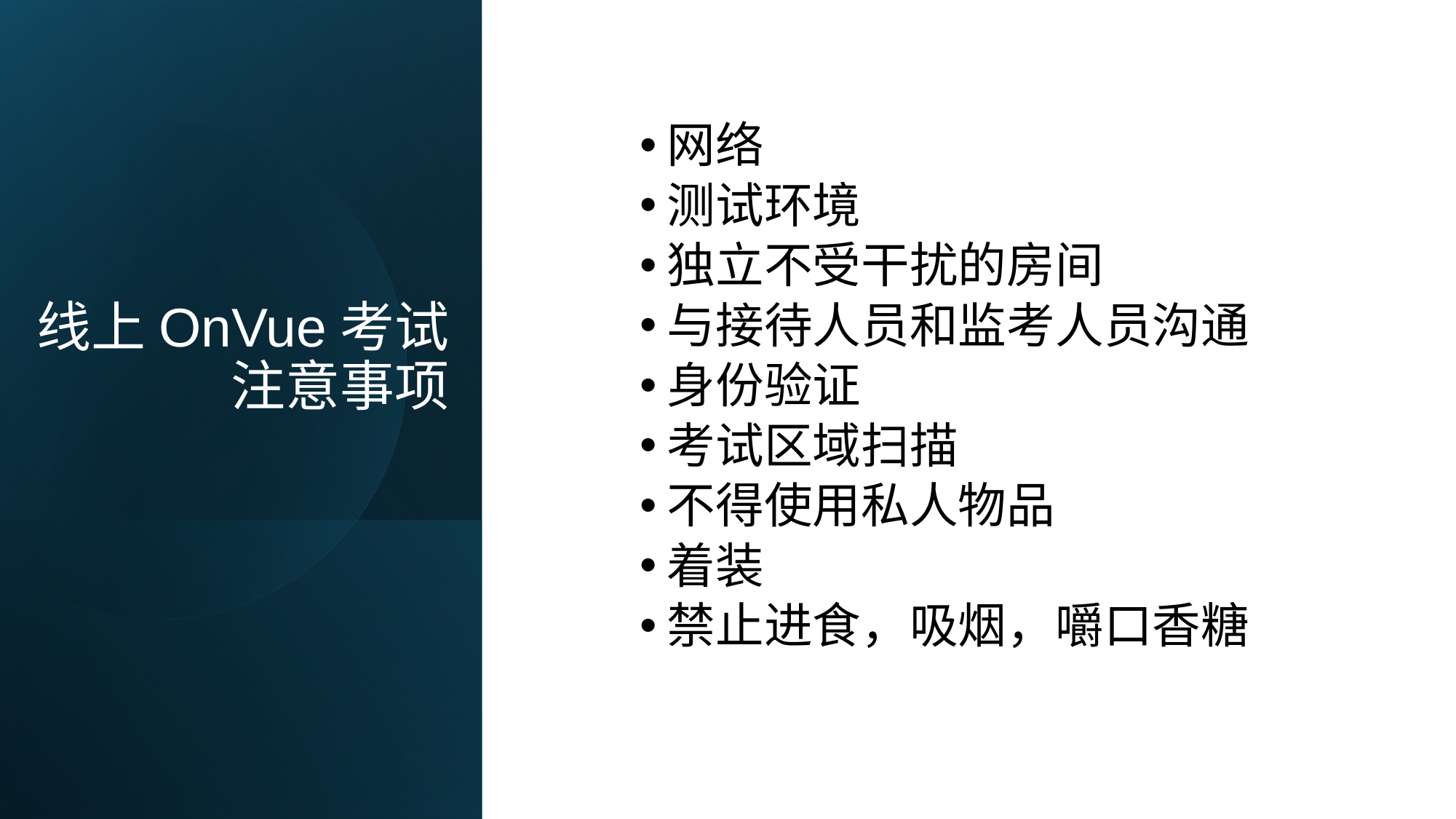

网络
测试环境
独立不受干扰的房间
与接待人员和监考人员沟通
身份验证
考试区域扫描
不得使用私人物品
着装
禁止进食，吸烟，嚼口香糖

# 线上OnVue考试注意事项